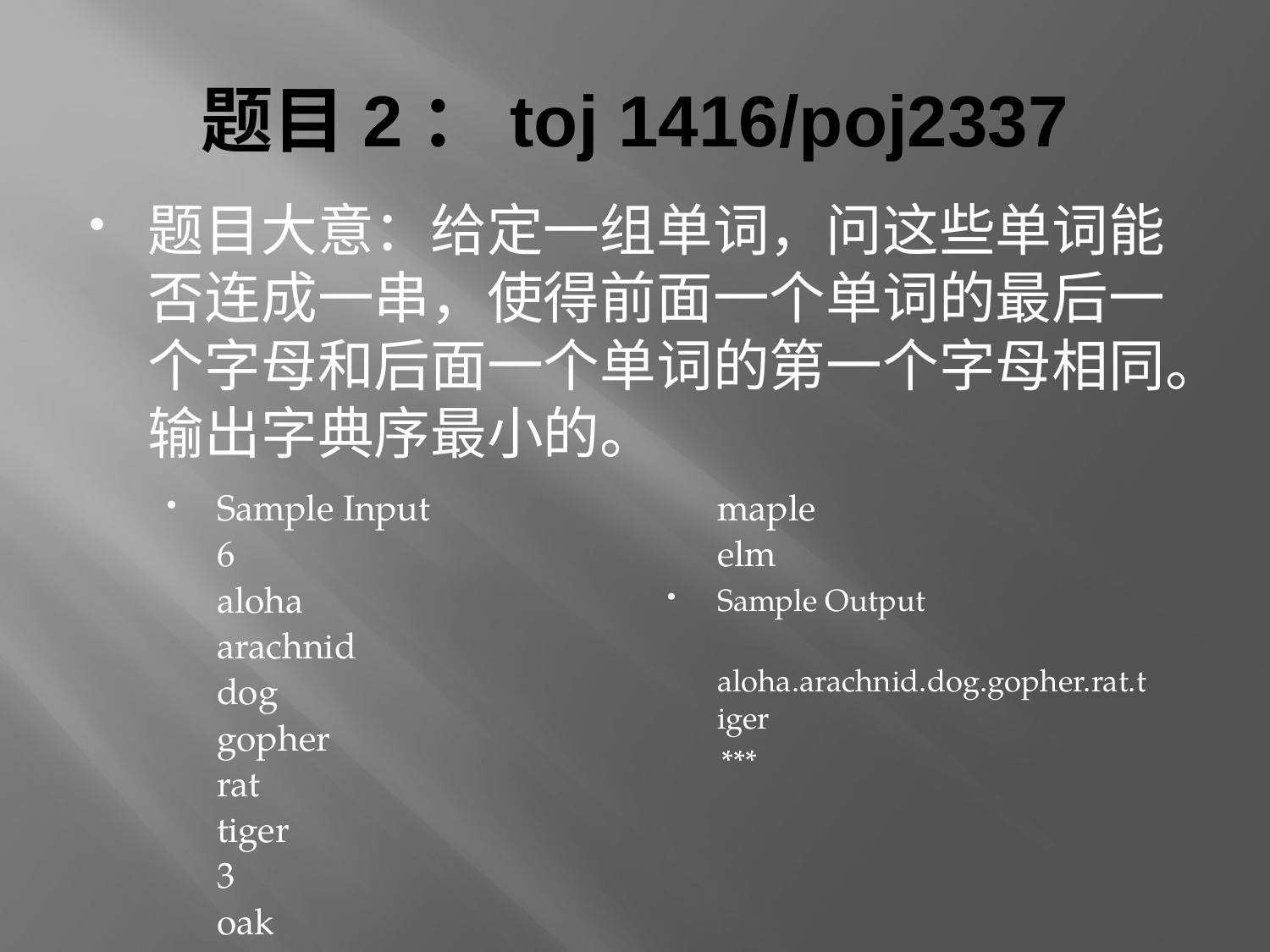

# 题目2：toj 1416/poj2337
题目大意：给定一组单词，问这些单词能否连成一串，使得前面一个单词的最后一个字母和后面一个单词的第一个字母相同。输出字典序最小的。

Sample Input
	6
	aloha
	arachnid
	dog
	gopher
	rat
	tiger
	3
	oak
	maple
	elm
Sample Output
	aloha.arachnid.dog.gopher.rat.tiger
***